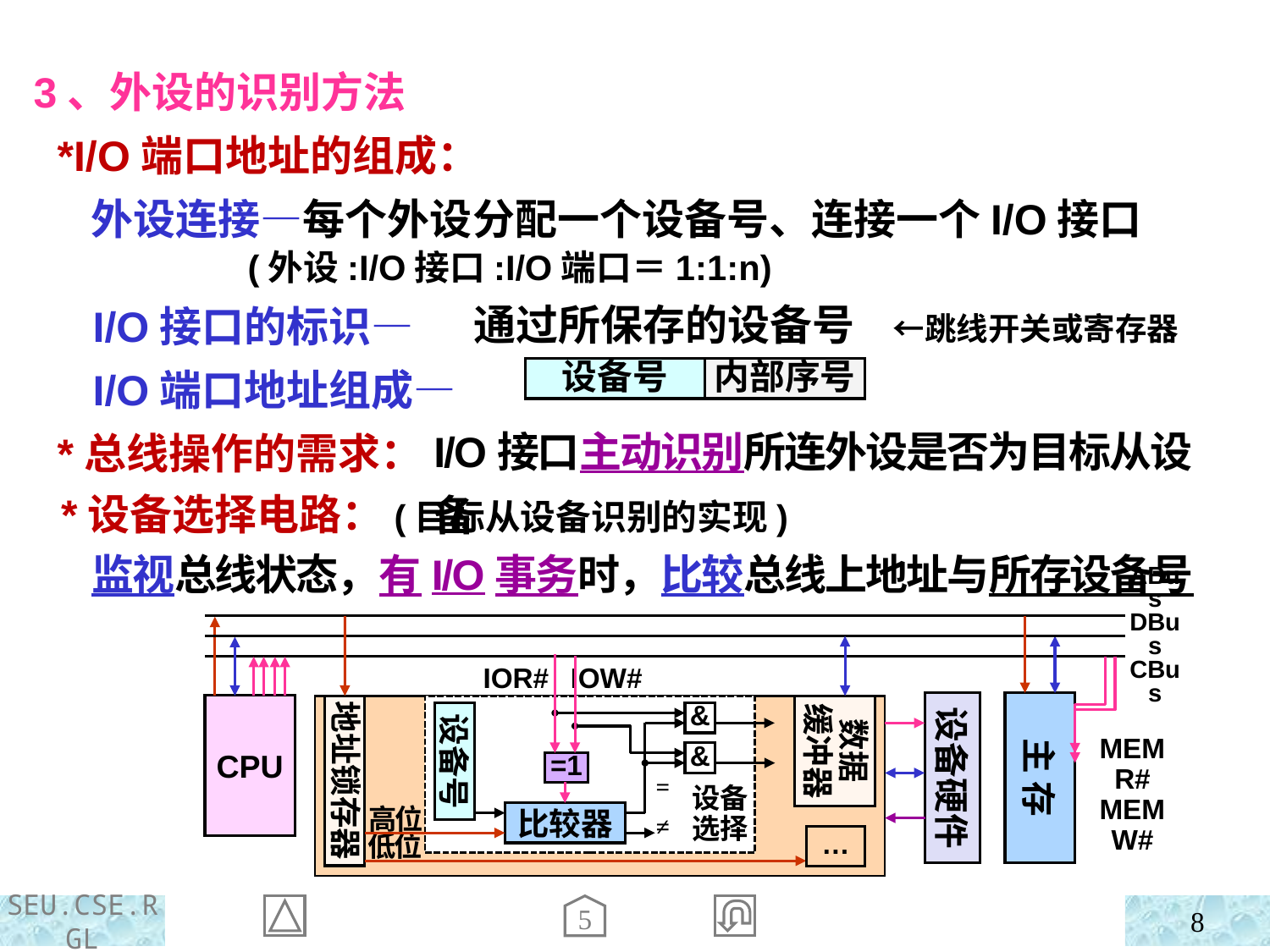

3、外设的识别方法
  *I/O端口地址的组成：
     外设连接—每个外设分配一个设备号、连接一个I/O接口
                      (外设:I/O接口:I/O端口＝1:1:n)
     I/O接口的标识—
     I/O端口地址组成—
  *总线操作的需求：
通过所保存的设备号    ←跳线开关或寄存器
设备号
内部序号
I/O接口主动识别所连外设是否为目标从设备
  *设备选择电路：(目标从设备识别的实现)
     监视总线状态，有I/O事务时，比较总线上地址与所存设备号
ABus
DBus
CBus
IOR#   IOW#
设备硬件
主 存
CPU
地址锁存器
数据
缓冲器
设备号
MEMR#
MEMW#
…

&
&
=1
=
设备选择
比较器
高位低位
≠

5
8